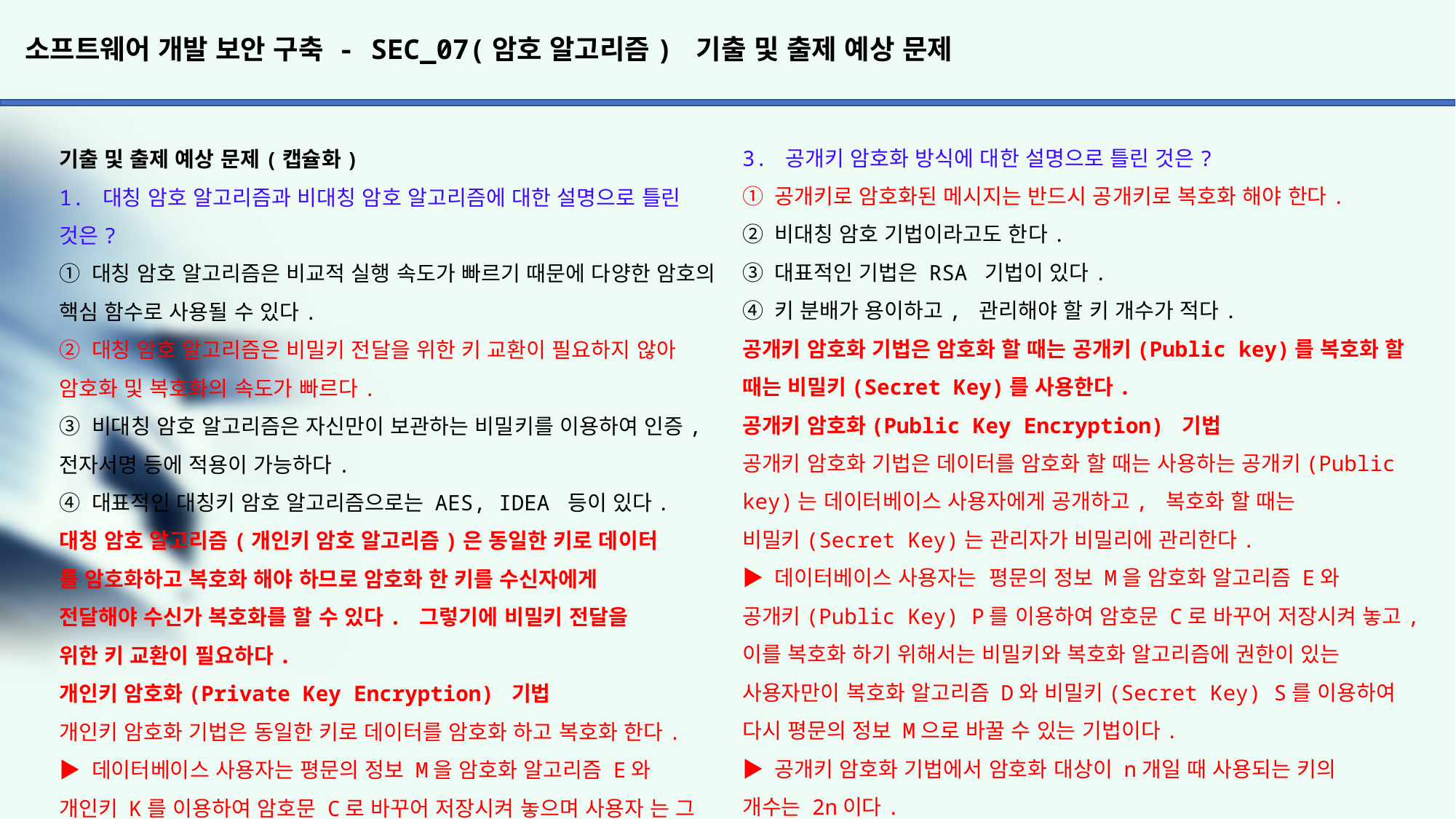

# 소프트웨어 개발 보안 구축 - SEC_07(암호 알고리즘) 기출 및 출제 예상 문제
3. 공개키 암호화 방식에 대한 설명으로 틀린 것은?
① 공개키로 암호화된 메시지는 반드시 공개키로 복호화 해야 한다.
② 비대칭 암호 기법이라고도 한다.
③ 대표적인 기법은 RSA 기법이 있다.
④ 키 분배가 용이하고, 관리해야 할 키 개수가 적다.
공개키 암호화 기법은 암호화 할 때는 공개키(Public key)를 복호화 할
때는 비밀키(Secret Key)를 사용한다.
공개키 암호화(Public Key Encryption) 기법
공개키 암호화 기법은 데이터를 암호화 할 때는 사용하는 공개키(Public key)는 데이터베이스 사용자에게 공개하고, 복호화 할 때는
비밀키(Secret Key)는 관리자가 비밀리에 관리한다.
▶ 데이터베이스 사용자는  평문의 정보 M을 암호화 알고리즘 E와
공개키(Public Key) P를 이용하여 암호문 C로 바꾸어 저장시켜 놓고,
이를 복호화 하기 위해서는 비밀키와 복호화 알고리즘에 권한이 있는
사용자만이 복호화 알고리즘 D와 비밀키(Secret Key) S를 이용하여
다시 평문의 정보 M으로 바꿀 수 있는 기법이다.
▶ 공개키 암호화 기법에서 암호화 대상이 n개일 때 사용되는 키의
개수는 2n이다.
▶ 공개키 암호화 기법은 비대칭 암호 기법이라고도 하며 대표적으로
RSA(Rivest Shamir Adleman) 기법이 있다.
▶ 자신만이 보관하는 비밀키를 이용하여 인증, 전자서명 등에 적용이
가능하다.
▶ 장점 : 키의 분배가 용이하고, 관리해야 할 키의 개수가 적다.
▶ 단점 : 암호화 / 복호화 속도가 느리며, 알고리즘 복잡하고, 개인키
암호화 기법보다 파일의 크기가 크다.
4. 해쉬(Hash) 기법에 대한 설명으로 틀린 것은?
① 임의의 길이의 입력 데이터를 받아 고정된 길이의 해쉬값으로 변환한다.
② 주로 공개키 암호화 방식에서 키 생성을 위해 사용한다.
③ 대표적인 해쉬 알고리즘으로 HAVAL, SHA-1 등이 있다.
④ 해쉬 함수는 일방향 함수(One-way function)이다.
해시는 원래의 값으로 복호화 하는 것이 사실상 불가능한 방식이다.
그러므로, 암호화와 복호화가 모두 가능해야 하는 공개키 암호화 방식
이나 비밀키 암호화 방식에서는 사용하기가 어렵다.
해시(Hash)
해시는 임의의 길이의 입력 데이터나 메시지를 고정된 길이의 값이나
키로 변환하는 것을 의미한다.
▶ 해시 알고리즘을 해시 함수라고 부르며, 해시 함수로 변환된 값이나
키를 해시값 또는 해시키라고 부른다.
▶ 무결성 검증을 위해 사용될 뿐만 아니라 정보보호의 다양한 분야에서 활용된다.
▶ 복호화가 거의 불가능한 일방향 함수에 해당한다.
HAVAL(Hashing Algorithm with Variable Length of output)
▶ 호주에서 개발 MD5의 확장으로, 다양한 라운드 수와 SAC(Strict Avalanche Criterion)와 같은 여러 암호학적 성질을 만족하도록 개발되었으며, 가변 길이의 출력을 가진다. 그러나 현재는 호주에서만 사용을
하는 것으로 알려져 있다.
일방향 함수(One-Way Function) : 평문을 암호화하여 암호문으로는 변경할 수 있으나, 암호문을 다시 복호화 하여 평문으로 변경하는 것이
불가능한 함수를 의미한다. 이와 달리 암호화와 복호화가 모두 가능한
함수를 양방향 함수(Two-Way Function)이라고 한다.
해시 함수의 종류 : SHA 시리즈, MD5, MD4, N-NASH, SNEFRU, HAVAL 등
이 있다.

기출 및 출제 예상 문제(캡슐화)
1. 대칭 암호 알고리즘과 비대칭 암호 알고리즘에 대한 설명으로 틀린 것은?
① 대칭 암호 알고리즘은 비교적 실행 속도가 빠르기 때문에 다양한 암호의 핵심 함수로 사용될 수 있다.
② 대칭 암호 알고리즘은 비밀키 전달을 위한 키 교환이 필요하지 않아 암호화 및 복호화의 속도가 빠르다.
③ 비대칭 암호 알고리즘은 자신만이 보관하는 비밀키를 이용하여 인증, 전자서명 등에 적용이 가능하다.
④ 대표적인 대칭키 암호 알고리즘으로는 AES, IDEA 등이 있다.
대칭 암호 알고리즘(개인키 암호 알고리즘)은 동일한 키로 데이터
를 암호화하고 복호화 해야 하므로 암호화 한 키를 수신자에게
전달해야 수신가 복호화를 할 수 있다. 그렇기에 비밀키 전달을
위한 키 교환이 필요하다.
개인키 암호화(Private Key Encryption) 기법
개인키 암호화 기법은 동일한 키로 데이터를 암호화 하고 복호화 한다.
▶ 데이터베이스 사용자는 평문의 정보 M을 암호화 알고리즘 E와
개인키 K를 이용하여 암호문 C로 바꾸어 저장시켜 놓으며 사용자 는 그 데이터베이스에 접근하기 위해 복호화 알고리즘 D와 개인키
K를 이용하여 다시 평문의 정보 M으로 바꾸어 이용하는 방법이다.
▶ 개인키 암호화 기법에서 암호화 대상이 n개일 때 사용되는 키의 개수는 n(n-1) / 2이다.
▶ 개인키 암호화 기법은 대칭 암호 기법 또는 비밀키 암호화 기법이라고도 한다.
▶ 개인키 암호화 기법은 한 번에 하나의 데이터 블록을 암호화
하는 블록 암호화 방식과, 평문과 동일한 길이의 스트림을 생성
하여 비트/바이트/워드 단위로 암호화 하는 스트림 암호화 방식
으로 분류된다.
▶ 종류
- 블록 암호화 방식 : DES, SEED, AES, ARIA, IDEA
- 스트림 암호화 방식 : LFSR, RC4
▶ 장점 : 암호화 / 복호화 속도가 빠르며, 알고리즘이 단순하고, 공개키 암호 기법보다 파일의 크기가 작다.
▶ 단점 : 사용자의 증가에 따라 관리해야 할 키의 수가 상대적으로 많아진다.
2. 블록 암호화 방식이 아닌 것은?
① DES		② RC4
③ AES		④ SEED
블록 암호화 방식 : DES, SEED, AES, ARIA, IDEA
스트림 암호화 방식 : LFSR, RC4